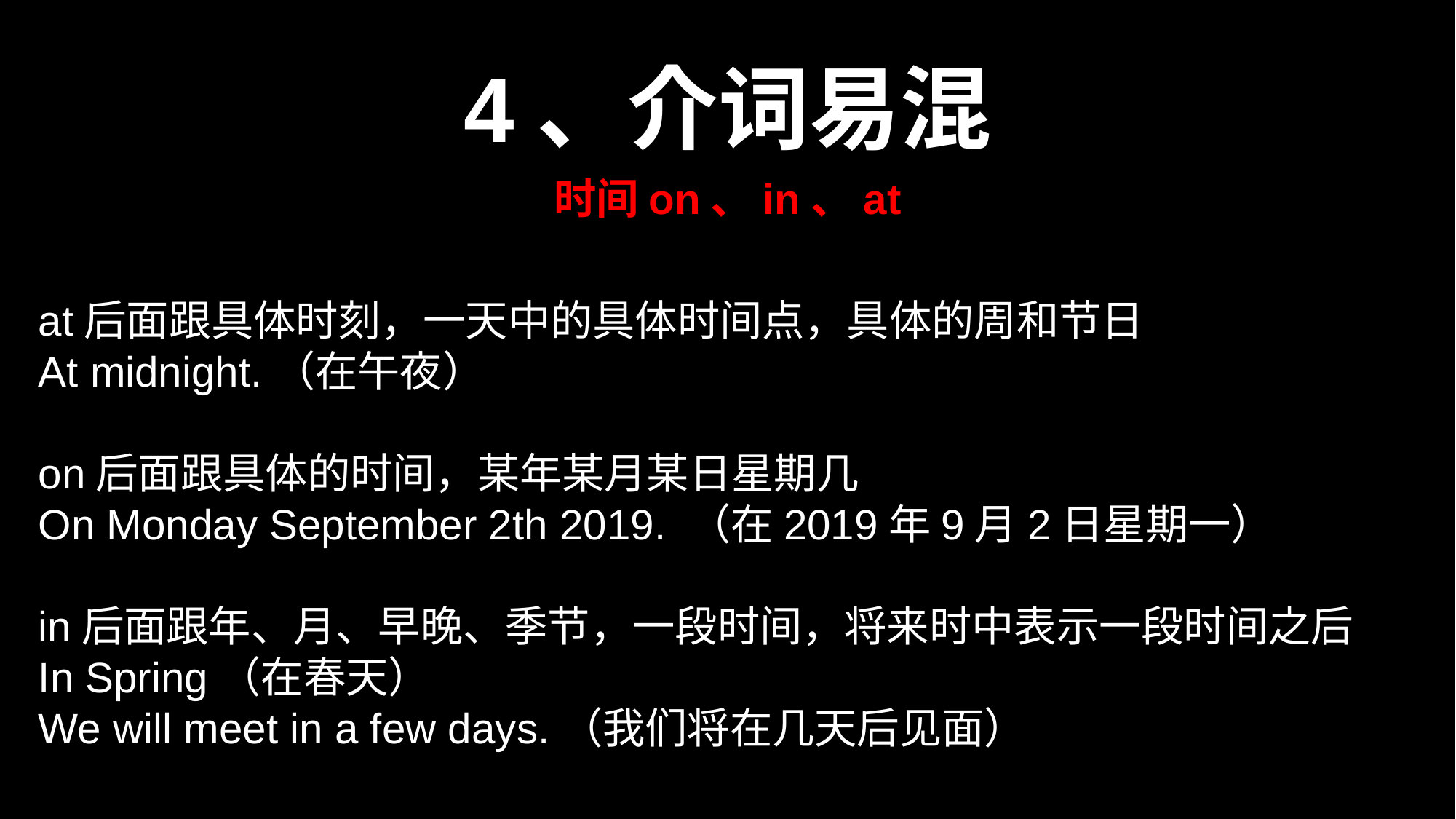

4、介词易混
时间on、in、at
at后面跟具体时刻，一天中的具体时间点，具体的周和节日
At midnight.（在午夜）

on后面跟具体的时间，某年某月某日星期几
On Monday September 2th 2019. （在2019年9月2日星期一）

in后面跟年、月、早晚、季节，一段时间，将来时中表示一段时间之后
In Spring（在春天）
We will meet in a few days.（我们将在几天后见面）